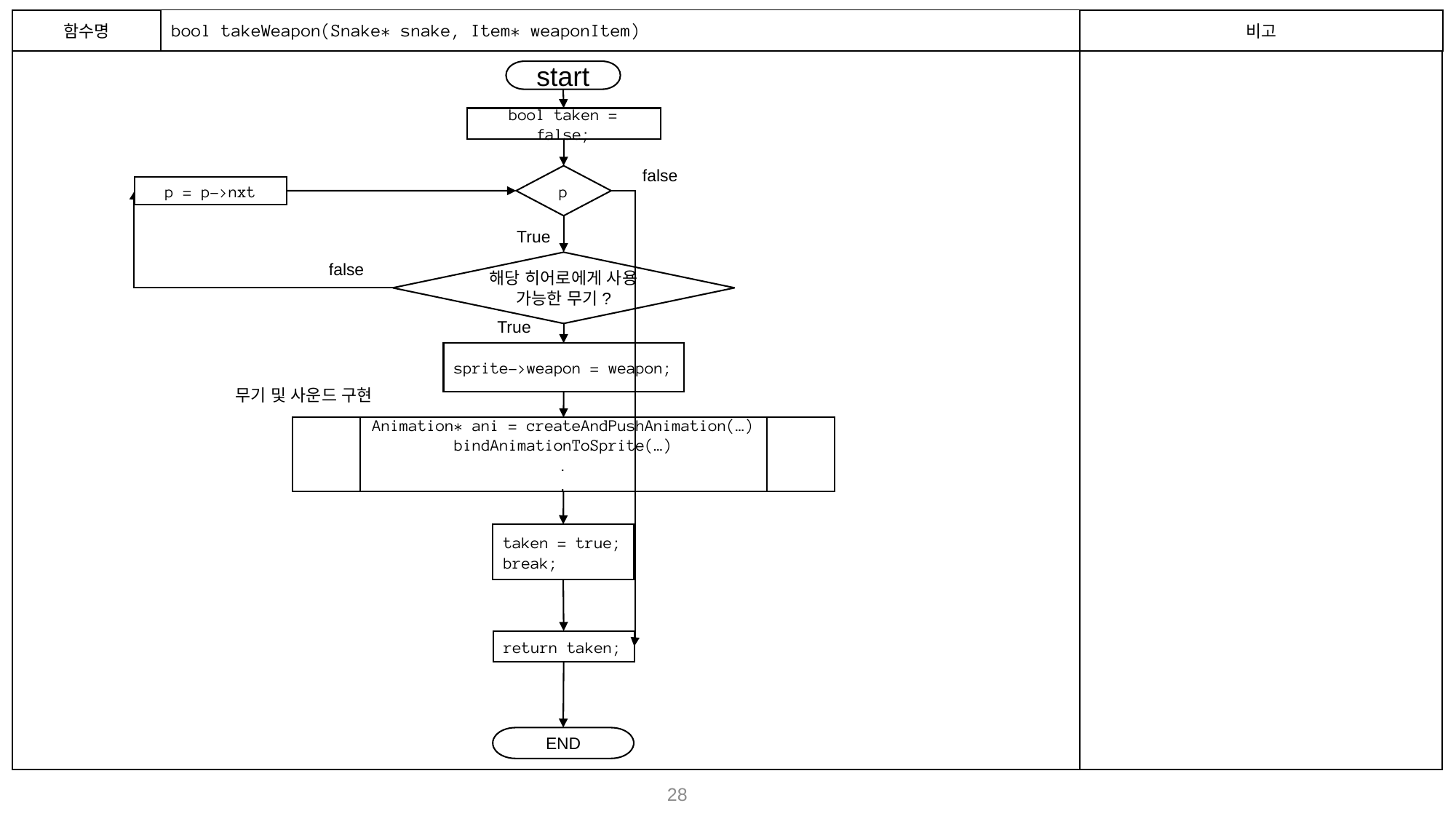

함수명
# bool takeWeapon(Snake* snake, Item* weaponItem)
비고

start
bool taken = false;
false
p
p = p->nxt
True
해당 히어로에게 사용 가능한 무기?
false
True
sprite->weapon = weapon;
무기 및 사운드 구현
Animation* ani = createAndPushAnimation(…)
bindAnimationToSprite(…)
.
.
taken = true;
break;
return taken;
END
28